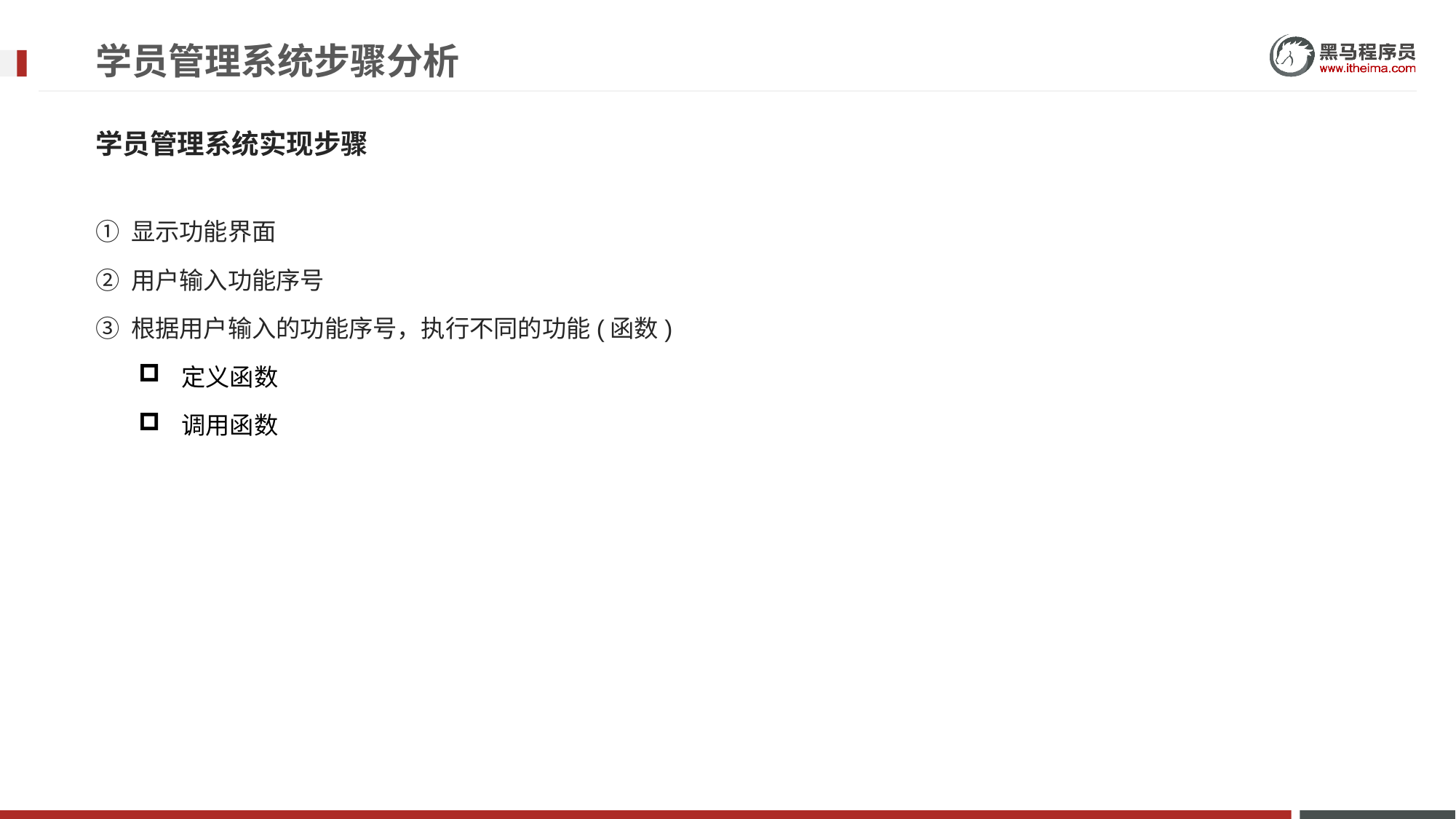

# 学员管理系统步骤分析
学员管理系统实现步骤
① 显示功能界面
② 用户输入功能序号
③ 根据用户输入的功能序号，执行不同的功能(函数)
定义函数
调用函数